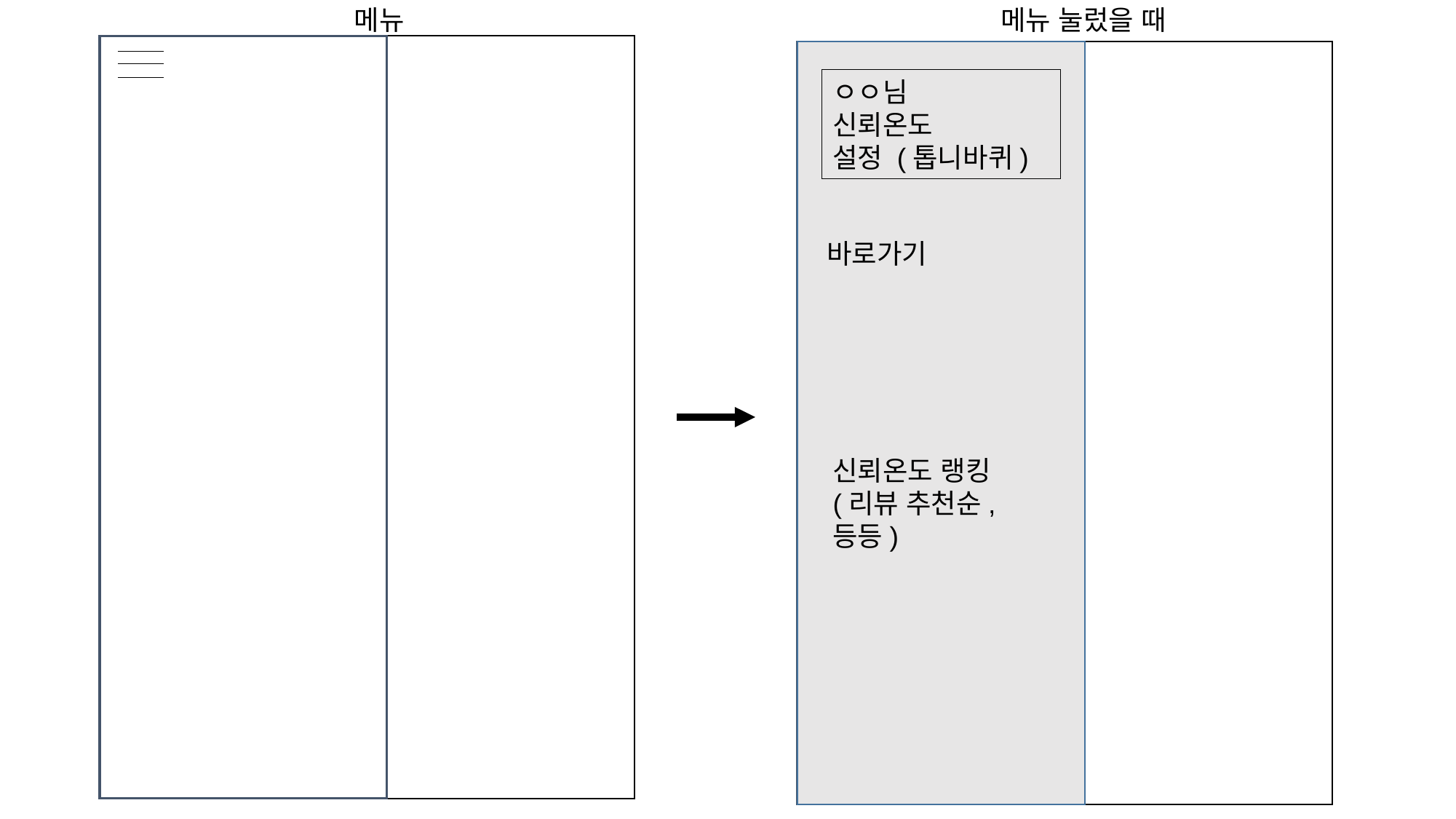

메뉴
메뉴 눌렀을 때

ㅇㅇ님
신뢰온도
설정 (톱니바퀴)
바로가기
신뢰온도 랭킹
(리뷰 추천순, 등등)